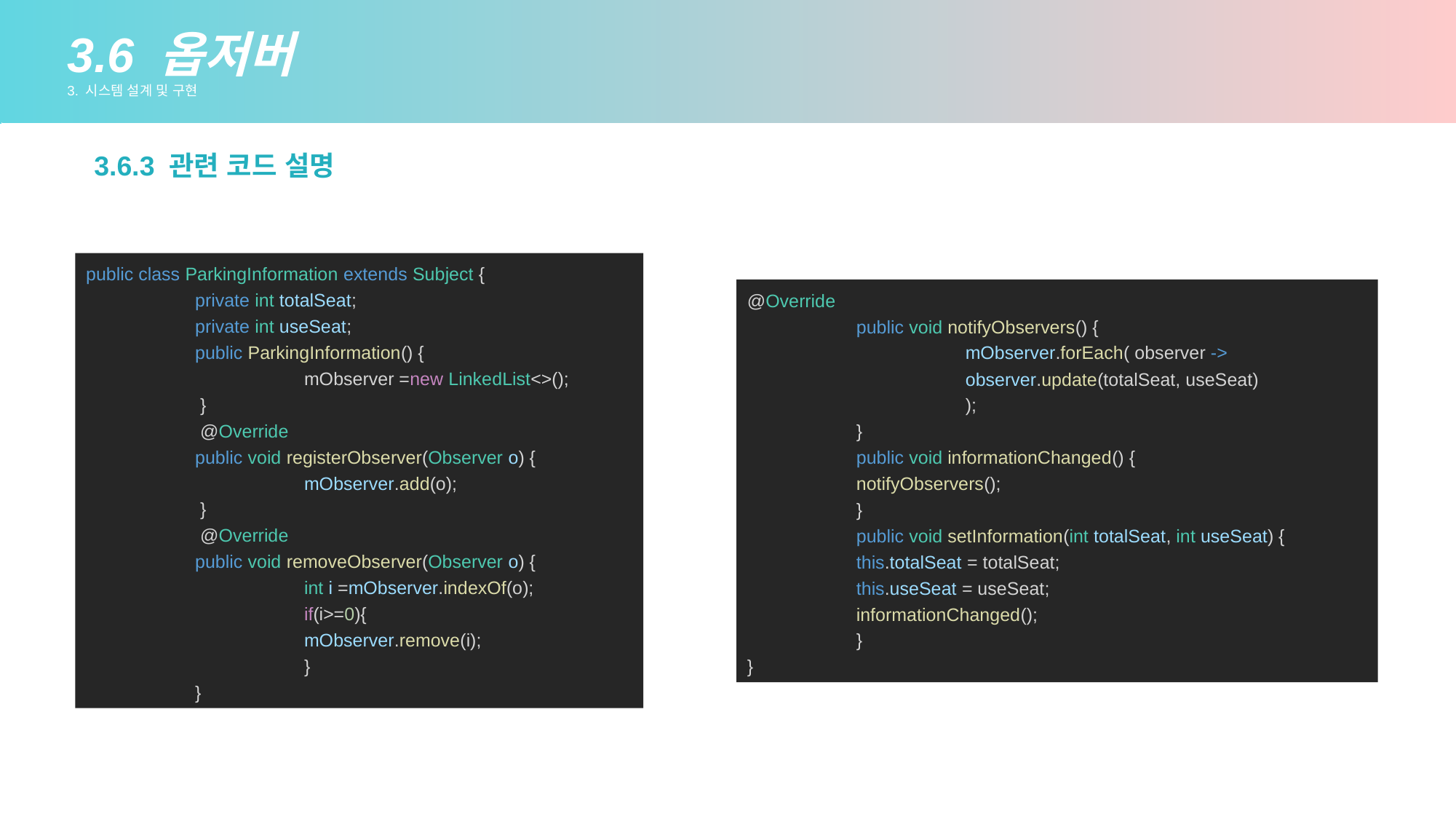

3. 시스템 설계 및 구현
3.1 데코레이터 패턴 적용
3.6 옵저버
3. 시스템 설계 및 구현
3.6.3 관련 코드 설명
public class ParkingInformation extends Subject {
	private int totalSeat;
	private int useSeat;
	public ParkingInformation() {
	 	mObserver =new LinkedList<>();
	 }
	 @Override
	public void registerObserver(Observer o) {
		mObserver.add(o);
	 }
	 @Override
	public void removeObserver(Observer o) {
		int i =mObserver.indexOf(o);
		if(i>=0){
		mObserver.remove(i);
		}
	}
@Override
	public void notifyObservers() {
		mObserver.forEach( observer ->
		observer.update(totalSeat, useSeat)
		);
	}
	public void informationChanged() {
	notifyObservers();
	}
	public void setInformation(int totalSeat, int useSeat) {
	this.totalSeat = totalSeat;
	this.useSeat = useSeat;
	informationChanged();
	}
}